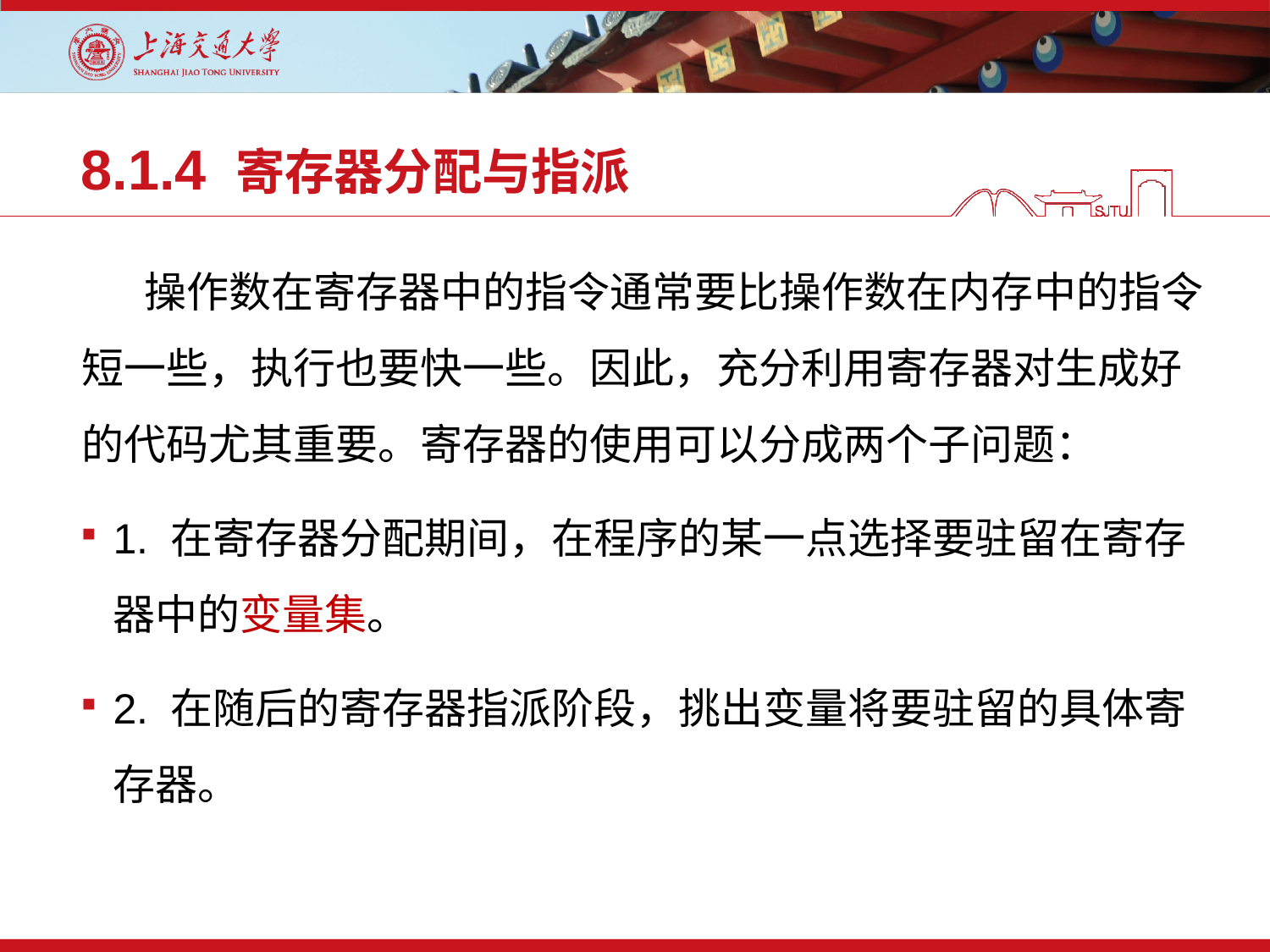

# 8.1.4 寄存器分配与指派
       操作数在寄存器中的指令通常要比操作数在内存中的指令短一些，执行也要快一些。因此，充分利用寄存器对生成好的代码尤其重要。寄存器的使用可以分成两个子问题：
1. 在寄存器分配期间，在程序的某一点选择要驻留在寄存器中的变量集。
2. 在随后的寄存器指派阶段，挑出变量将要驻留的具体寄存器。